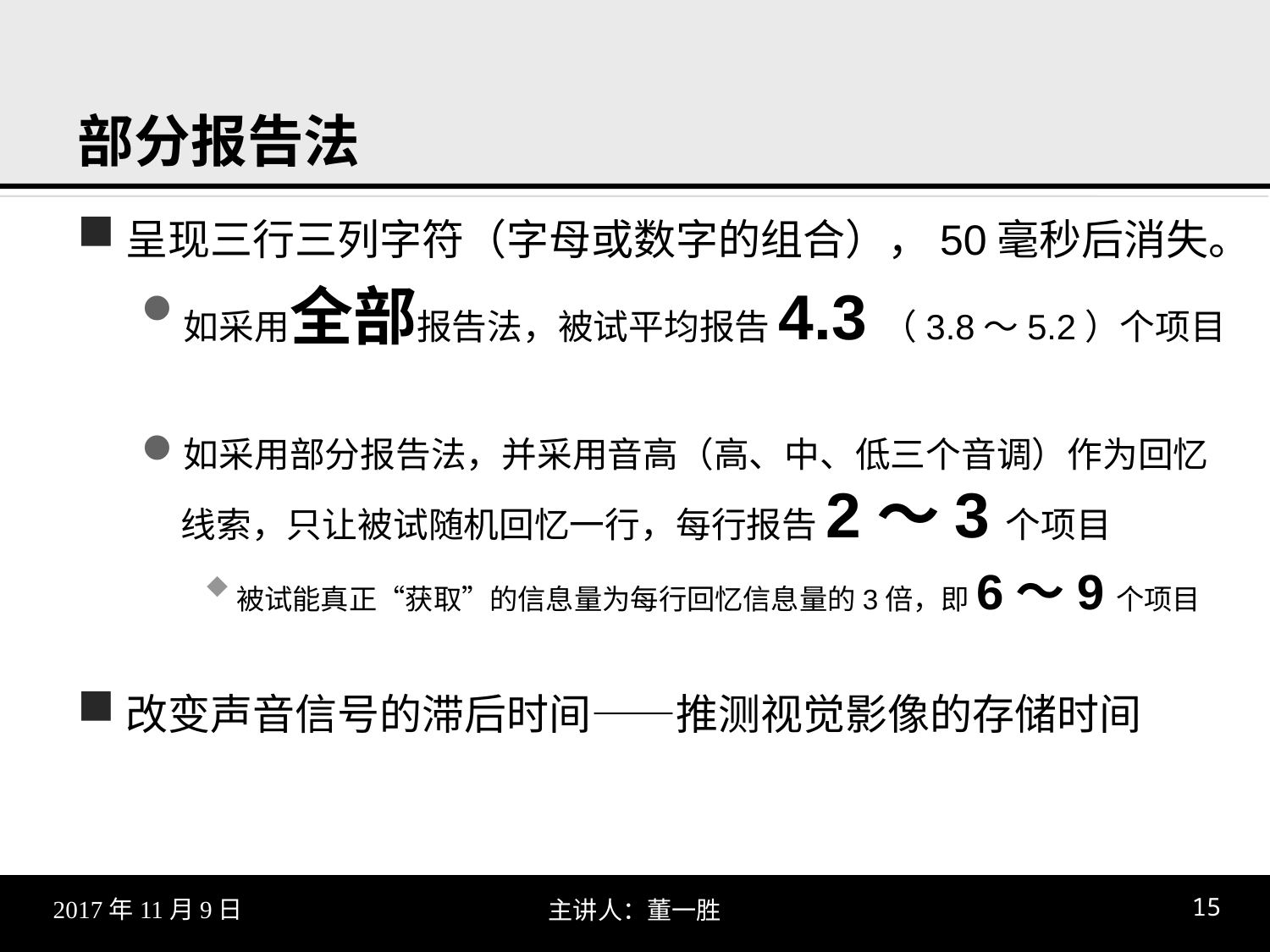

# 部分报告法
呈现三行三列字符（字母或数字的组合），50毫秒后消失。
如采用全部报告法，被试平均报告4.3（3.8～5.2）个项目

如采用部分报告法，并采用音高（高、中、低三个音调）作为回忆线索，只让被试随机回忆一行，每行报告2～3个项目
被试能真正“获取”的信息量为每行回忆信息量的3倍，即6～9个项目

改变声音信号的滞后时间——推测视觉影像的存储时间
2017年11月9日
15
主讲人：董一胜